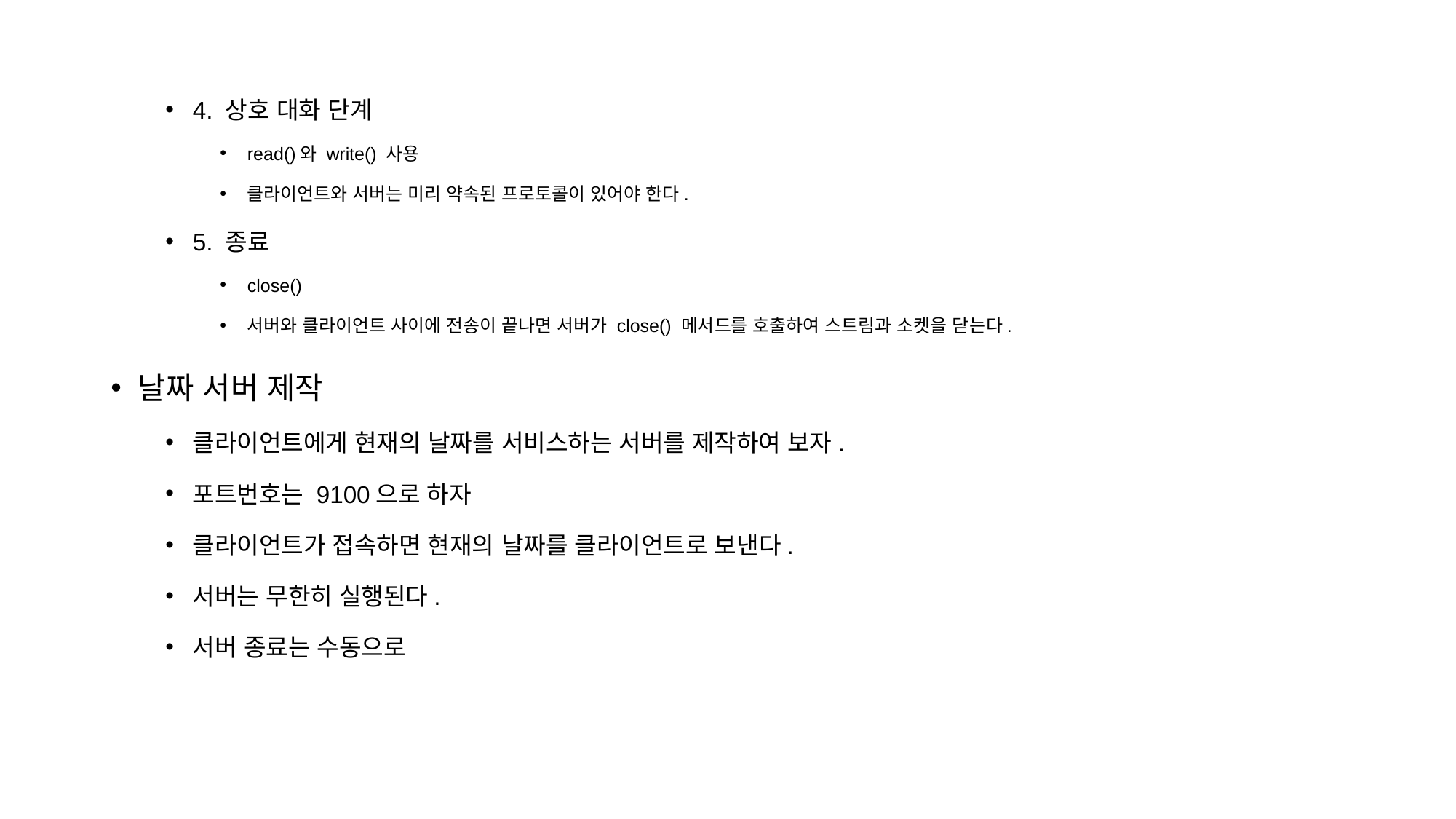

4. 상호 대화 단계​
read()와 write() 사용​
클라이언트와 서버는 미리 약속된 프로토콜이 있어야 한다.
5. 종료
close()
서버와 클라이언트 사이에 전송이 끝나면 서버가 close() 메서드를 호출하여 스트림과 소켓을 닫는다.
날짜 서버 제작
클라이언트에게 현재의 날짜를 서비스하는 서버를 제작하여 보자.
포트번호는 9100으로 하자
클라이언트가 접속하면 현재의 날짜를 클라이언트로 보낸다.
서버는 무한히 실행된다.
서버 종료는 수동으로